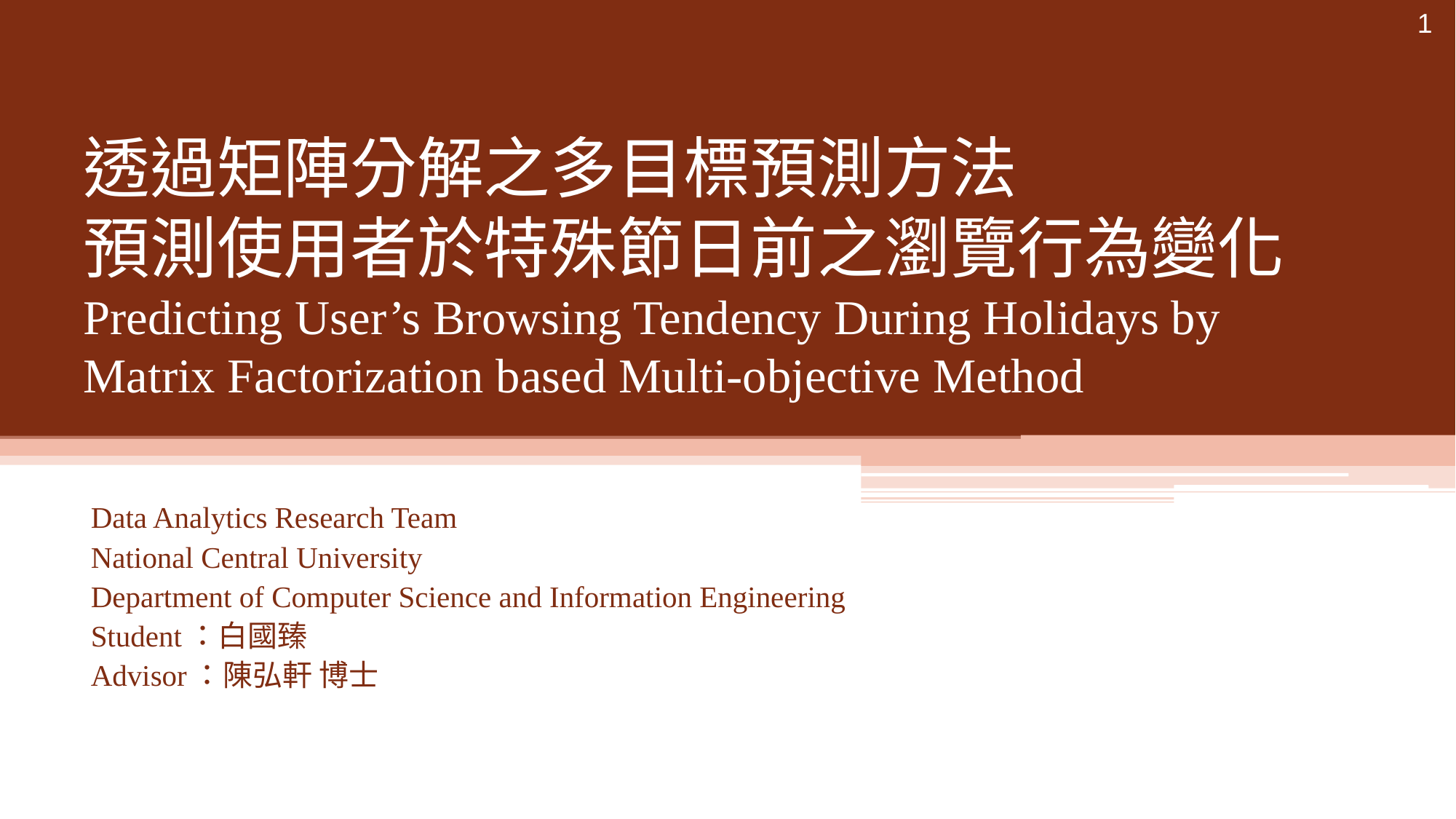

1
# 透過矩陣分解之多目標預測方法 預測使用者於特殊節日前之瀏覽行為變化 Predicting User’s Browsing Tendency During Holidays by Matrix Factorization based Multi-objective Method
Data Analytics Research Team
National Central University
Department of Computer Science and Information Engineering
Student：白國臻
Advisor：陳弘軒 博士